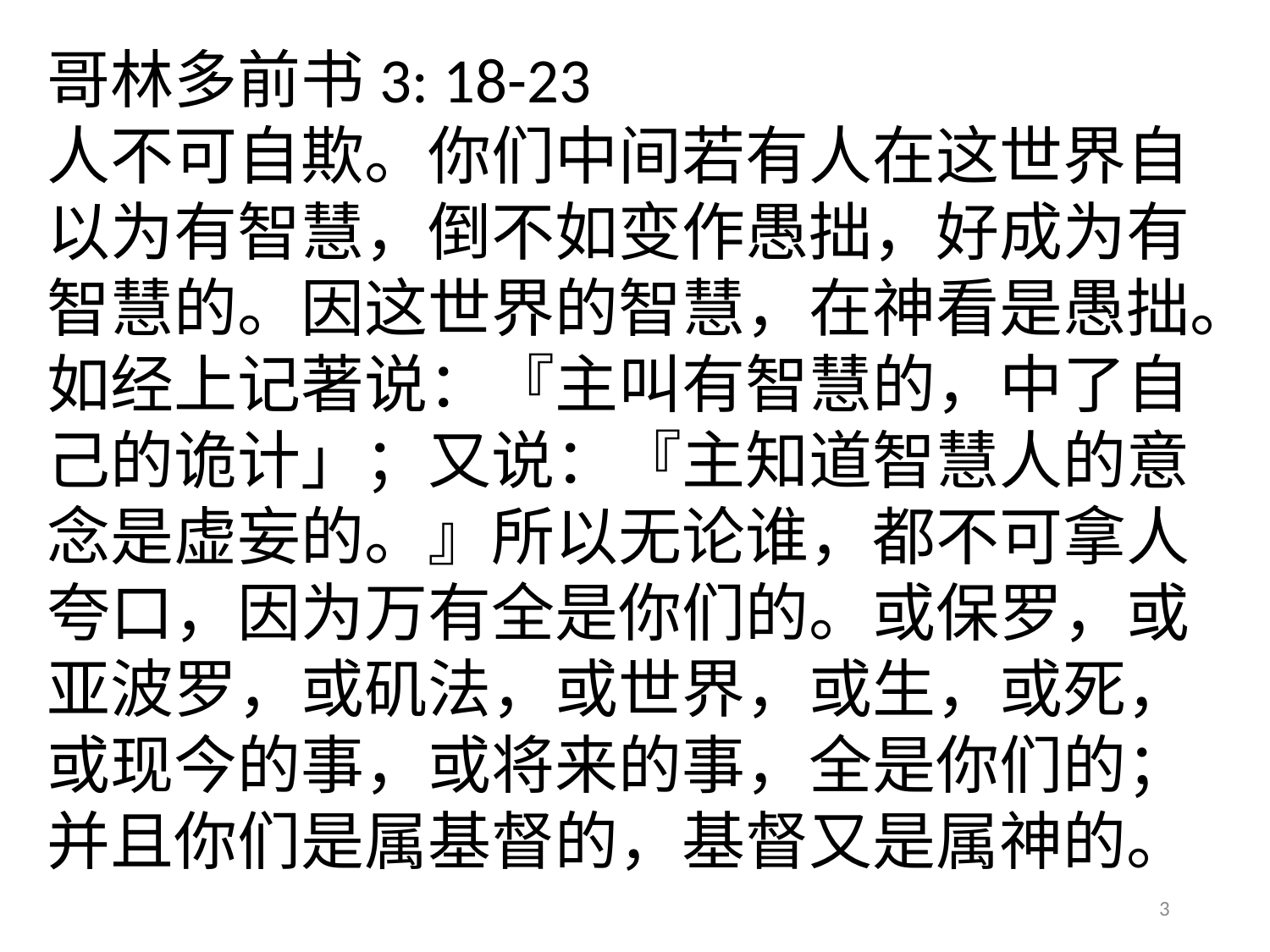

哥林多前书3: 18-23
人不可自欺。你们中间若有人在这世界自以为有智慧，倒不如变作愚拙，好成为有智慧的。因这世界的智慧，在神看是愚拙。如经上记著说：『主叫有智慧的，中了自己的诡计」；又说：『主知道智慧人的意念是虚妄的。』所以无论谁，都不可拿人夸口，因为万有全是你们的。或保罗，或亚波罗，或矶法，或世界，或生，或死，或现今的事，或将来的事，全是你们的；并且你们是属基督的，基督又是属神的。
3